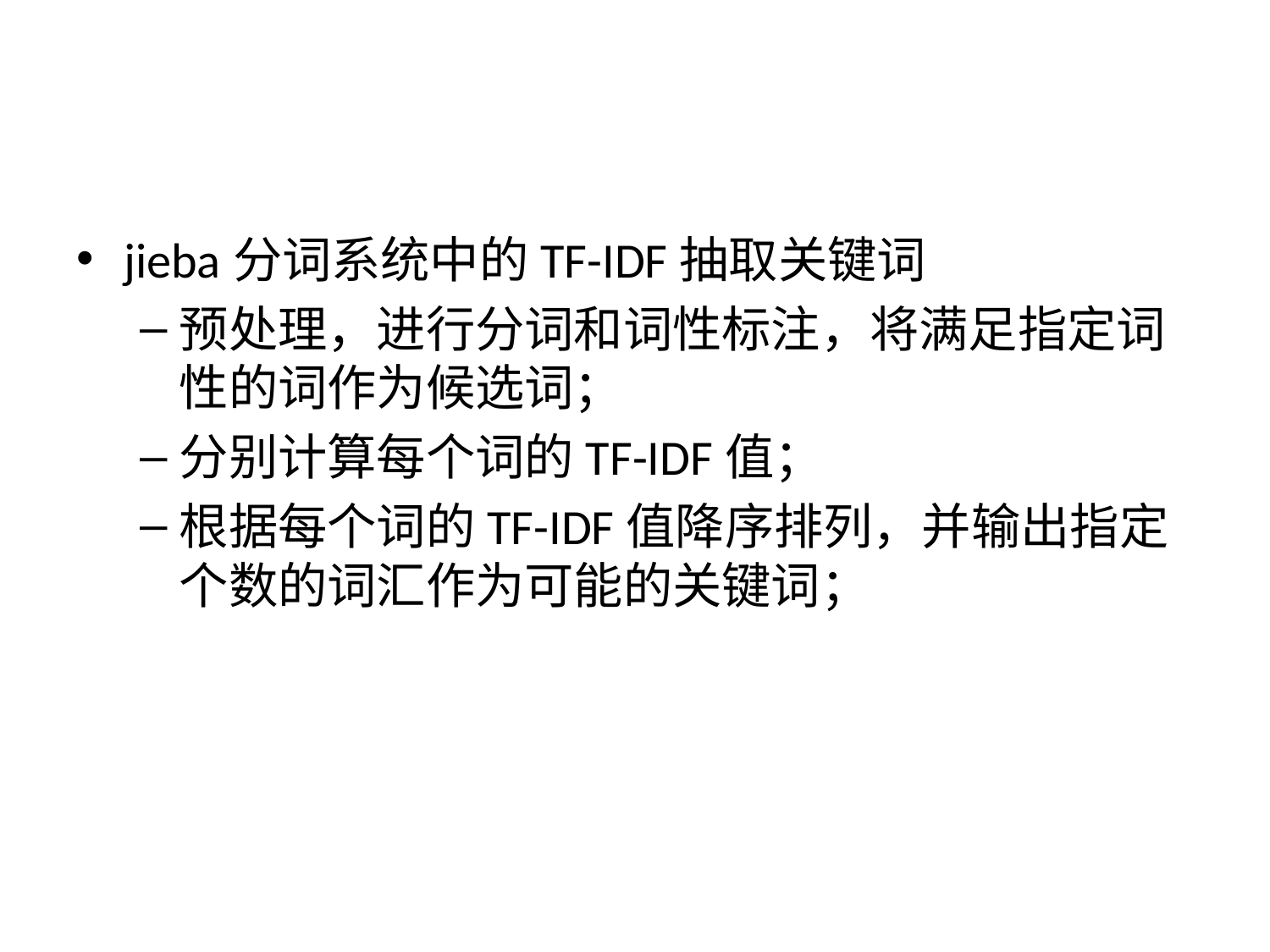

#
jieba分词系统中的TF-IDF抽取关键词
预处理，进行分词和词性标注，将满足指定词性的词作为候选词；
分别计算每个词的TF-IDF值；
根据每个词的TF-IDF值降序排列，并输出指定个数的词汇作为可能的关键词；